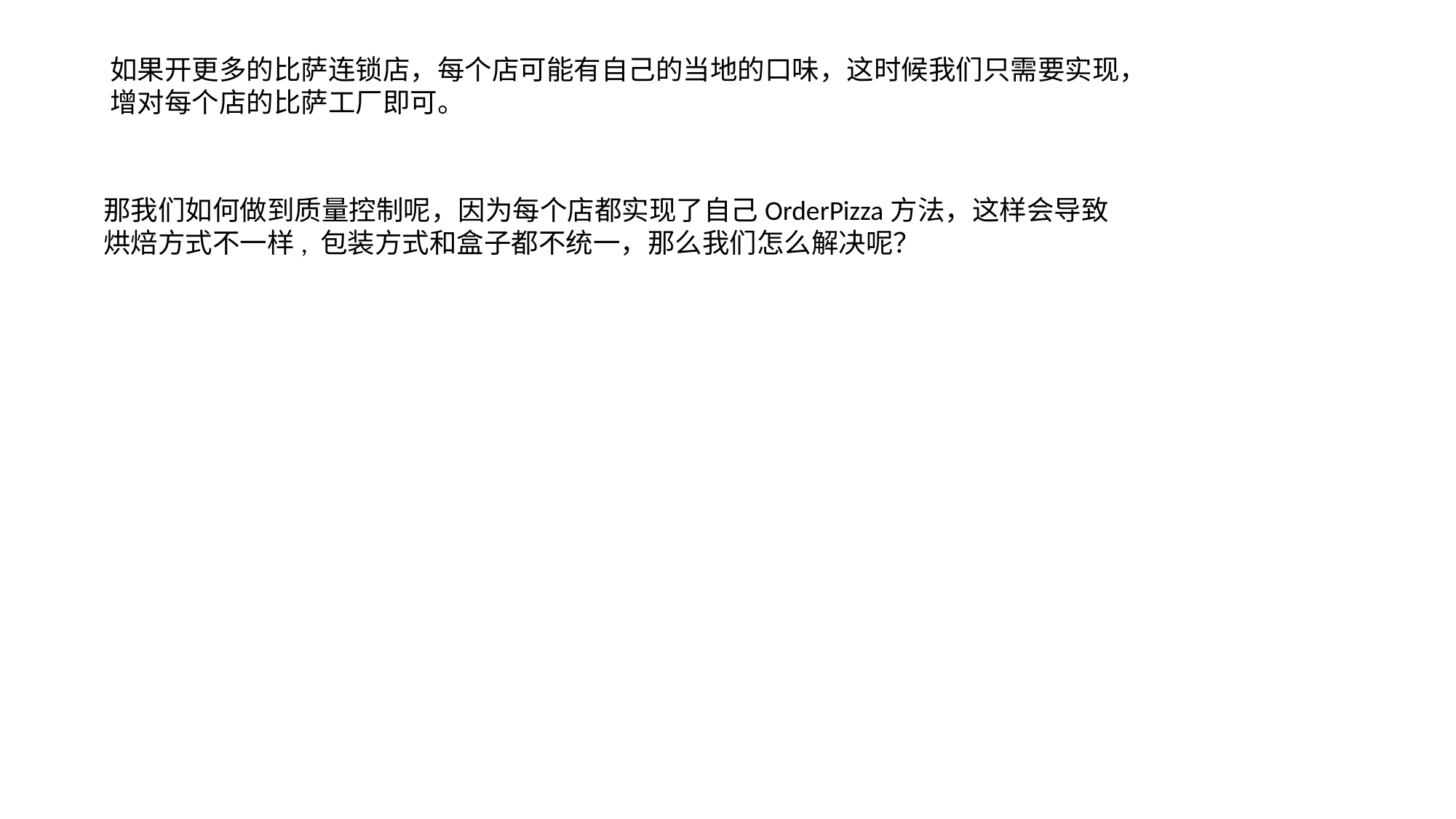

如果开更多的比萨连锁店，每个店可能有自己的当地的口味，这时候我们只需要实现，
增对每个店的比萨工厂即可。
那我们如何做到质量控制呢，因为每个店都实现了自己OrderPizza方法，这样会导致
烘焙方式不一样, 包装方式和盒子都不统一，那么我们怎么解决呢？